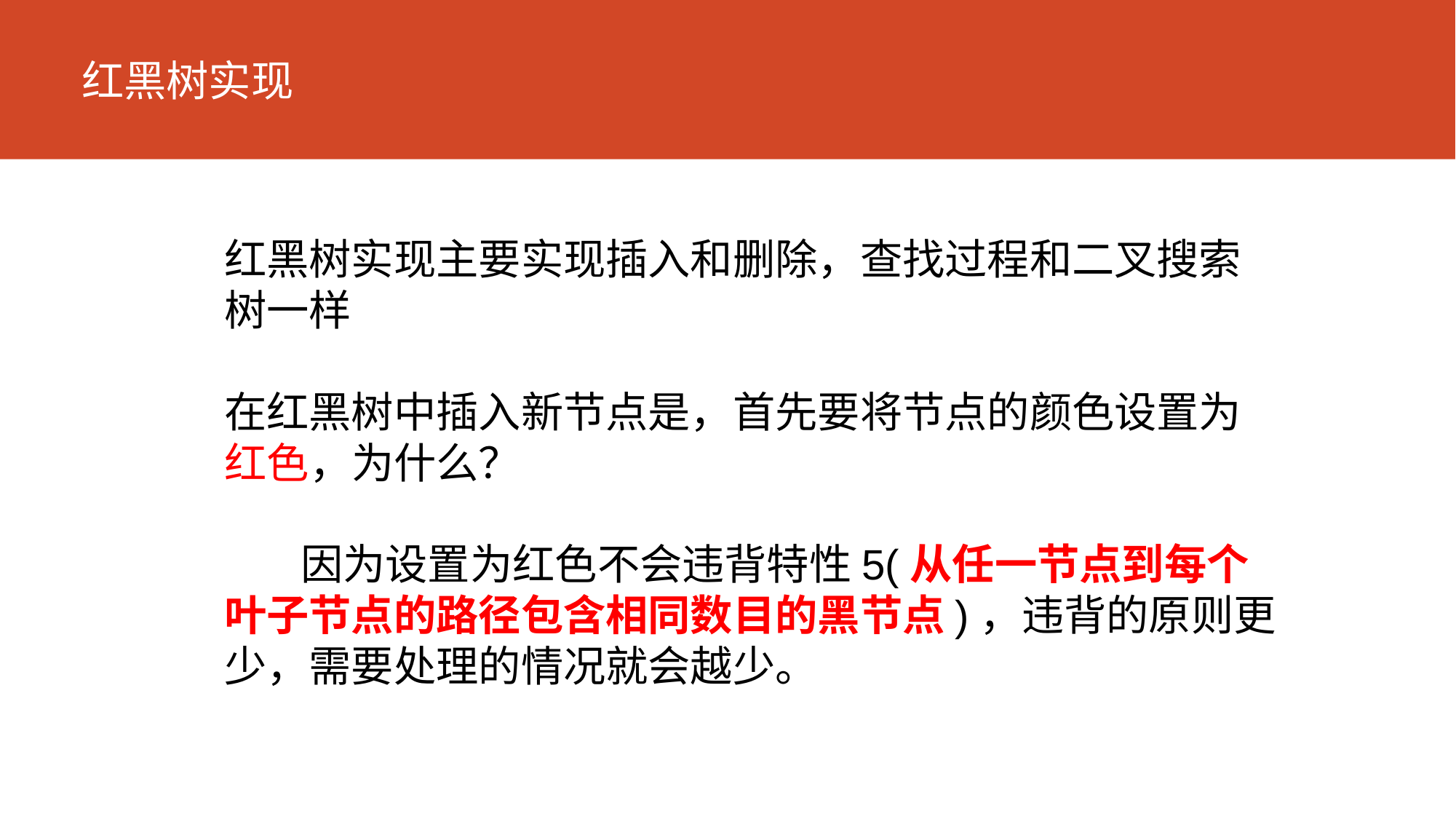

# 红黑树实现
红黑树实现主要实现插入和删除，查找过程和二叉搜索树一样

在红黑树中插入新节点是，首先要将节点的颜色设置为红色，为什么？

       因为设置为红色不会违背特性5(从任一节点到每个叶子节点的路径包含相同数目的黑节点)，违背的原则更少，需要处理的情况就会越少。